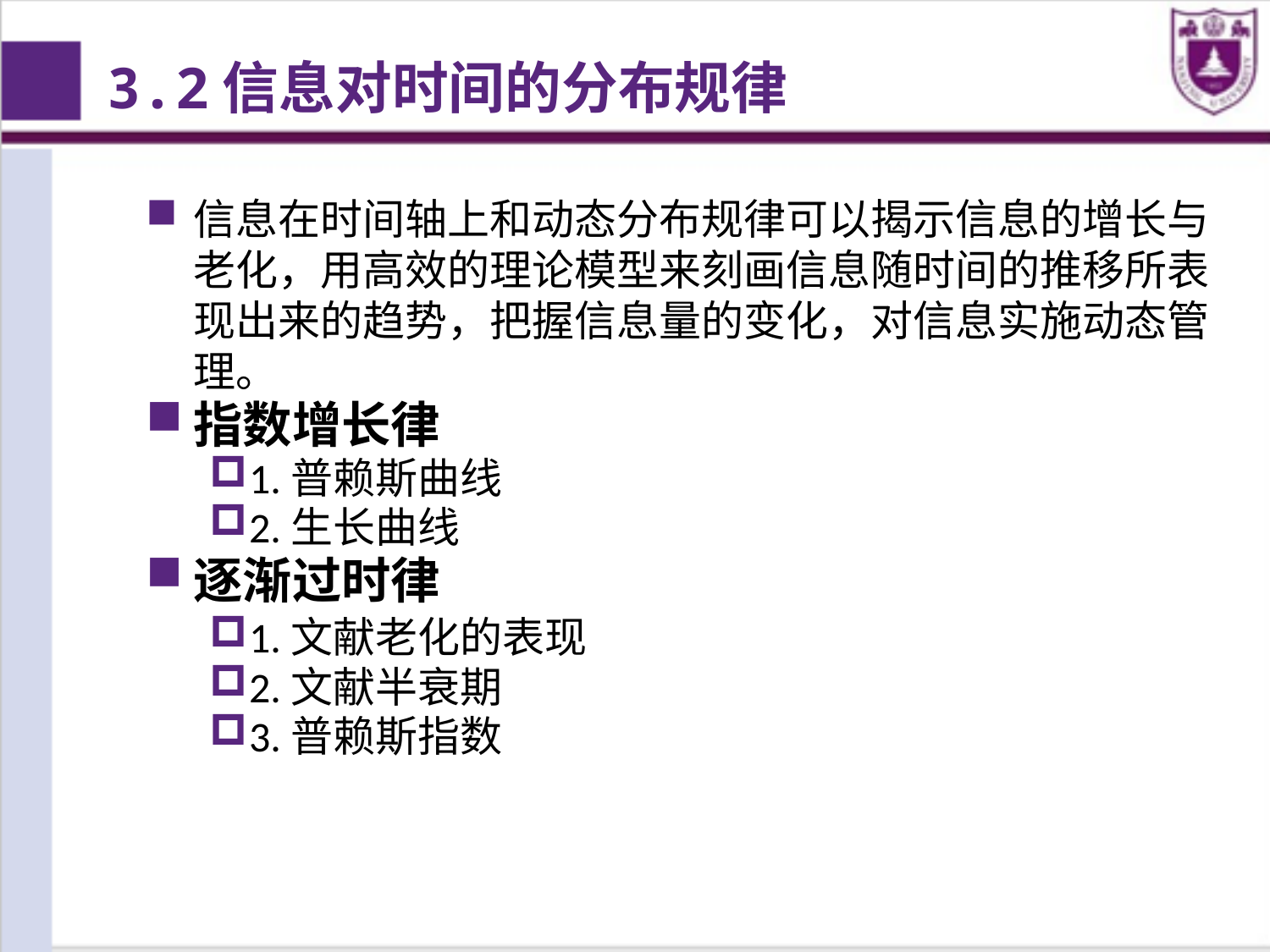

3.2信息对时间的分布规律
信息在时间轴上和动态分布规律可以揭示信息的增长与老化，用高效的理论模型来刻画信息随时间的推移所表现出来的趋势，把握信息量的变化，对信息实施动态管理。
指数增长律
1.普赖斯曲线
2.生长曲线
逐渐过时律
1.文献老化的表现
2.文献半衰期
3.普赖斯指数